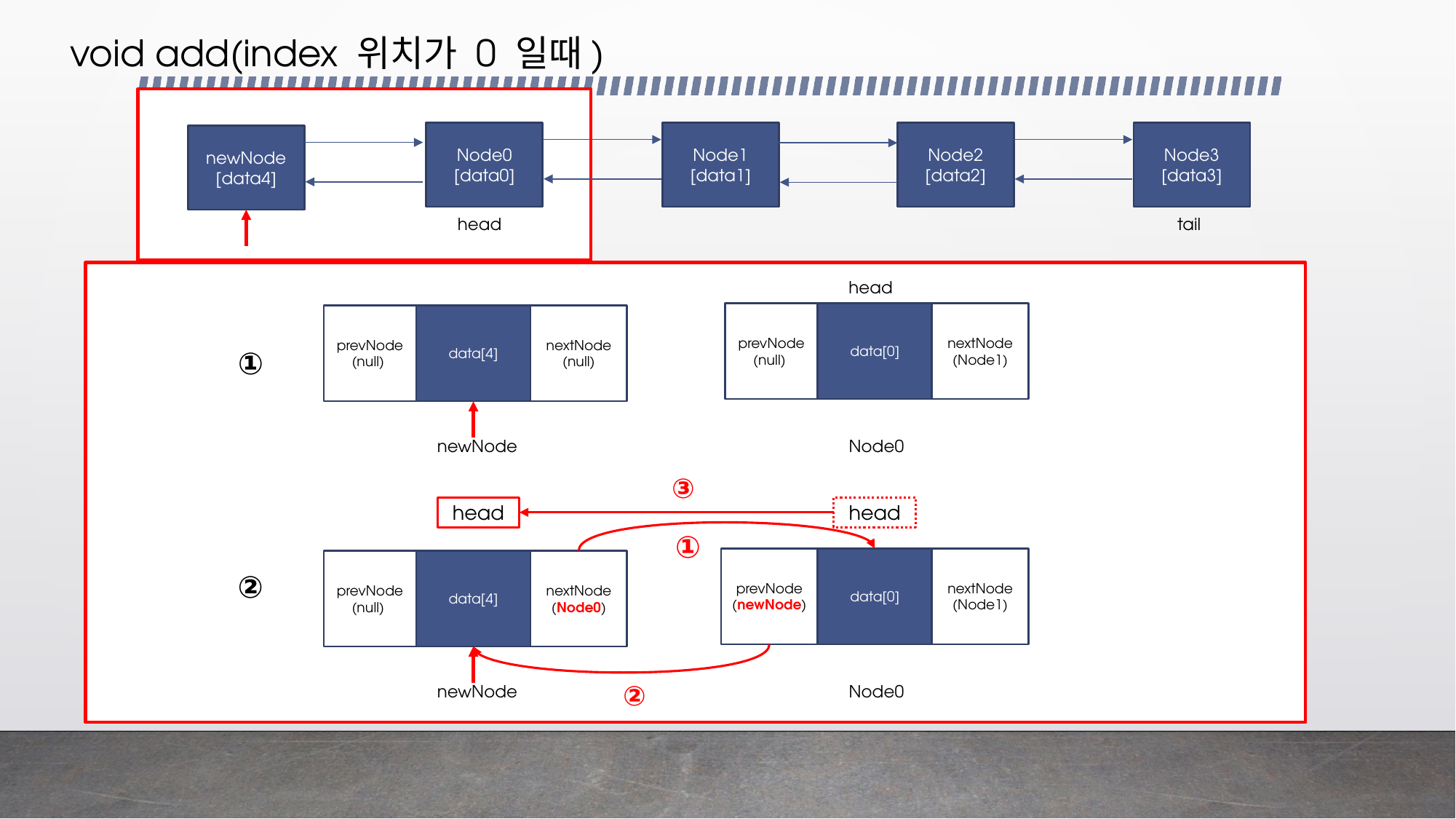

void add(index 위치가 0 일때)

Node0
[data0]
Node1
[data1]
Node2
[data2]
Node3
[data3]
newNode
[data4]
tail
head

head
prevNode
(null)
data[0]
nextNode
(Node1)
prevNode
(null)
data[4]
nextNode
(null)
①
newNode
Node0
③
head
head
①
prevNode
(newNode)
data[0]
nextNode
(Node1)
prevNode
(null)
data[4]
nextNode
(Node0)
②
②
newNode
Node0